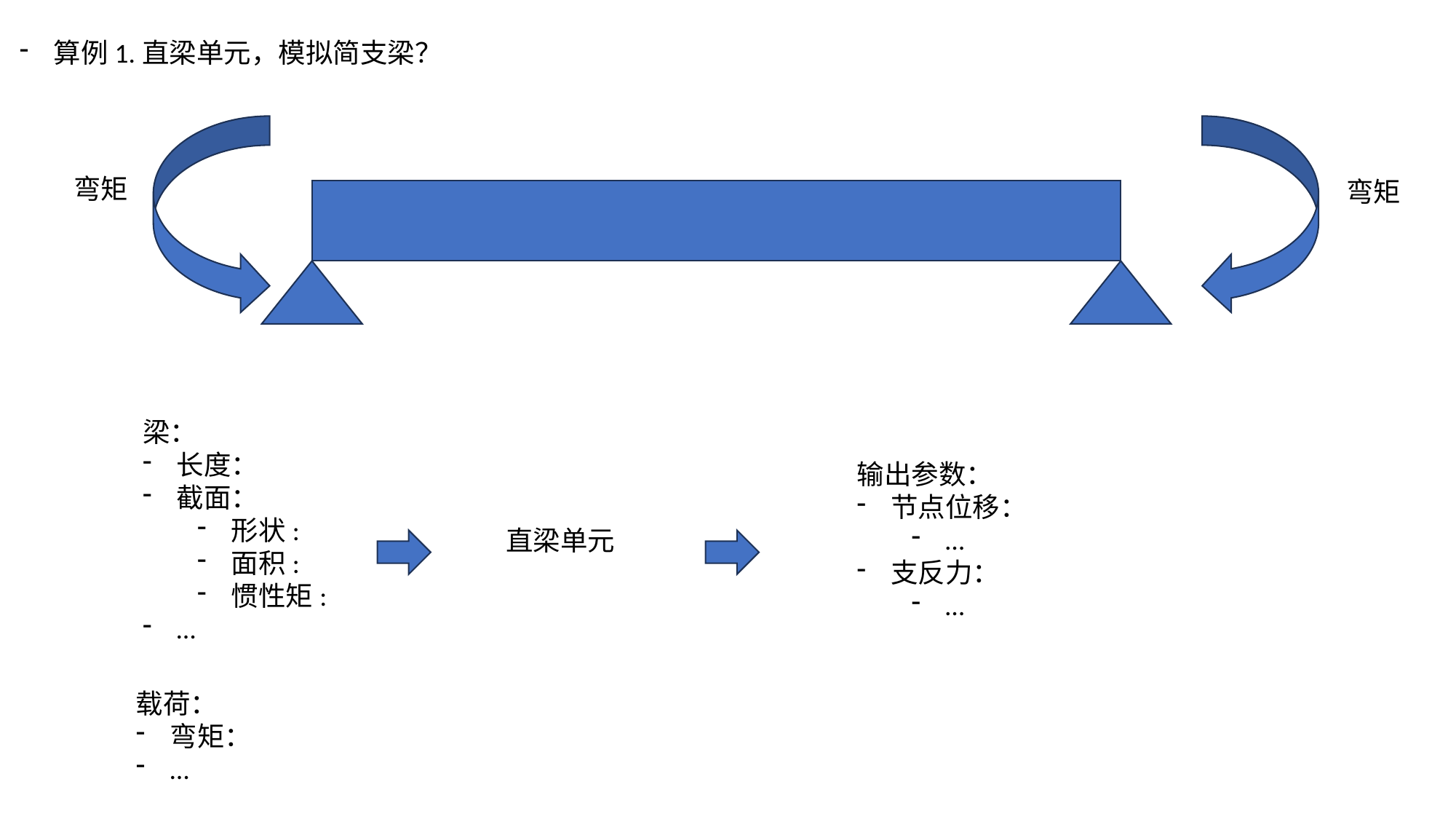

算例1.直梁单元，模拟简支梁？

弯矩
弯矩

梁：
长度：
截面：
形状:
面积:
惯性矩:
…
输出参数：
节点位移：
…
支反力：
…
直梁单元

载荷：
弯矩：
…